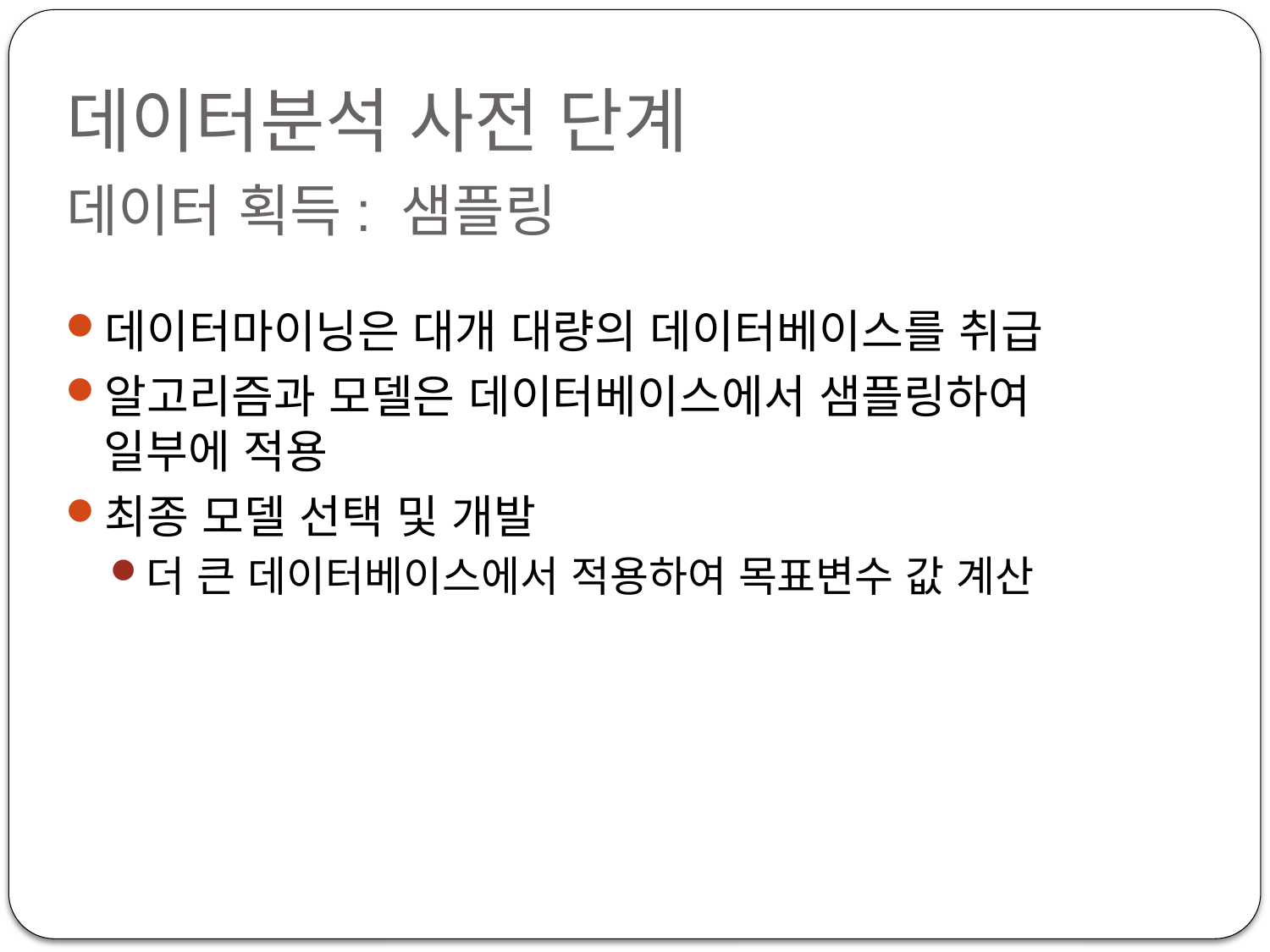

# 데이터분석 사전 단계 데이터 획득: 샘플링
데이터마이닝은 대개 대량의 데이터베이스를 취급
알고리즘과 모델은 데이터베이스에서 샘플링하여 일부에 적용
최종 모델 선택 및 개발
더 큰 데이터베이스에서 적용하여 목표변수 값 계산